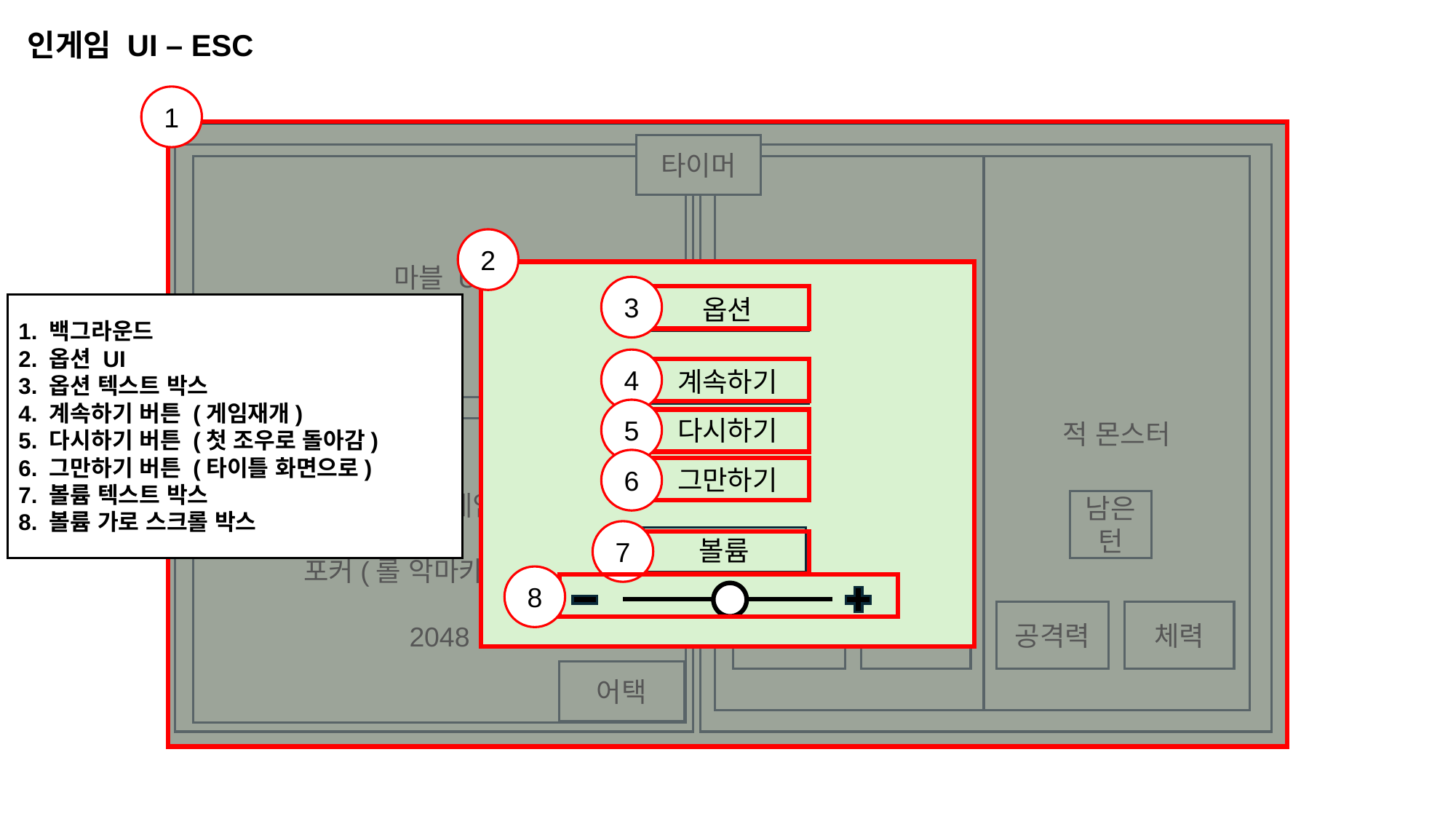

인게임 UI – ESC
1

타이머

마블 UI
아군 캐릭터
적 몬스터
2

3

옵션
1. 백그라운드
2. 옵션 UI
3. 옵션 텍스트 박스
4. 계속하기 버튼 (게임재개)
5. 다시하기 버튼 (첫 조우로 돌아감)
6. 그만하기 버튼 (타이틀 화면으로)
7. 볼륨 텍스트 박스
8. 볼륨 가로 스크롤 박스
4

계속하기
5
다시하기

유저 보드게임 UI
포커(롤 악마카드게임)
2048
6
그만하기

남은 턴
7
볼륨

8

공격력
체력
공격력
체력
어택